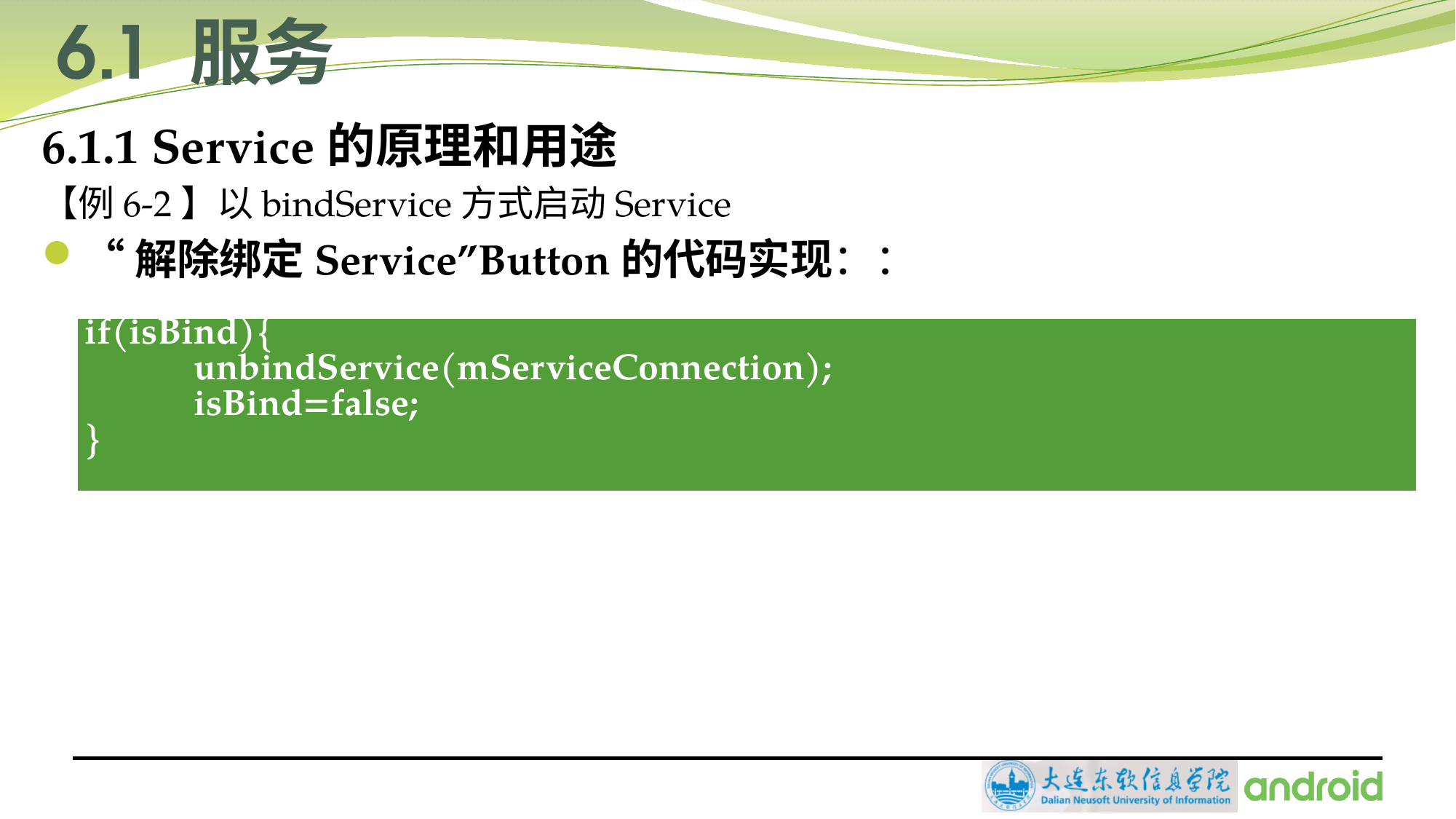

# 6.1 服务
6.1.1 Service的原理和用途
【例6-2】以bindService方式启动Service
“解除绑定Service”Button的代码实现：：

| if(isBind){ unbindService(mServiceConnection); isBind=false; } |
| --- |